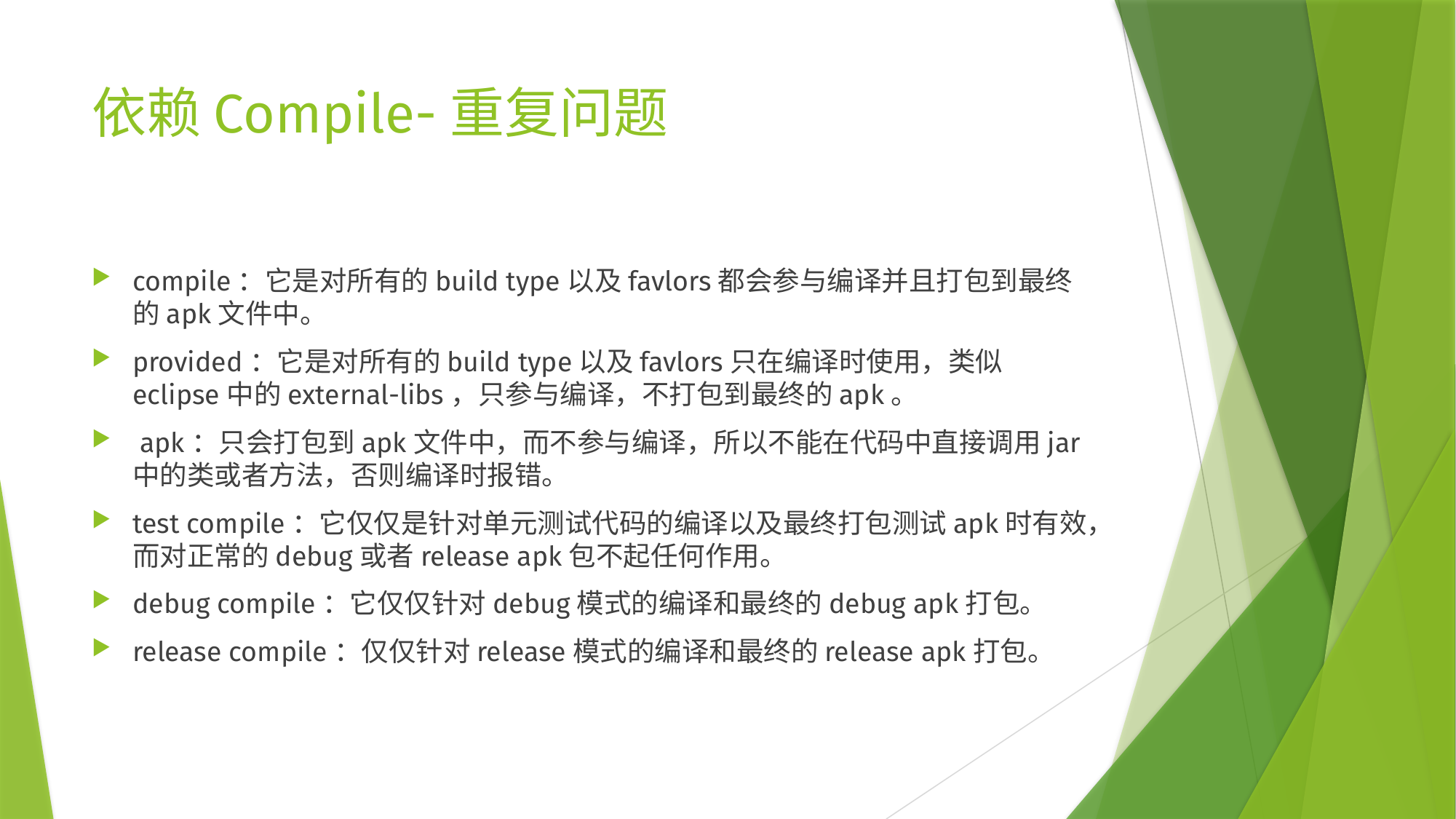

# 依赖Compile-重复问题
compile：它是对所有的build type以及favlors都会参与编译并且打包到最终的apk文件中。
provided：它是对所有的build type以及favlors只在编译时使用，类似eclipse中的external-libs，只参与编译，不打包到最终的apk。
 apk：只会打包到apk文件中，而不参与编译，所以不能在代码中直接调用jar中的类或者方法，否则编译时报错。
test compile：它仅仅是针对单元测试代码的编译以及最终打包测试apk时有效，而对正常的debug或者release apk包不起任何作用。
debug compile：它仅仅针对debug模式的编译和最终的debug apk打包。
release compile：仅仅针对release模式的编译和最终的release apk打包。